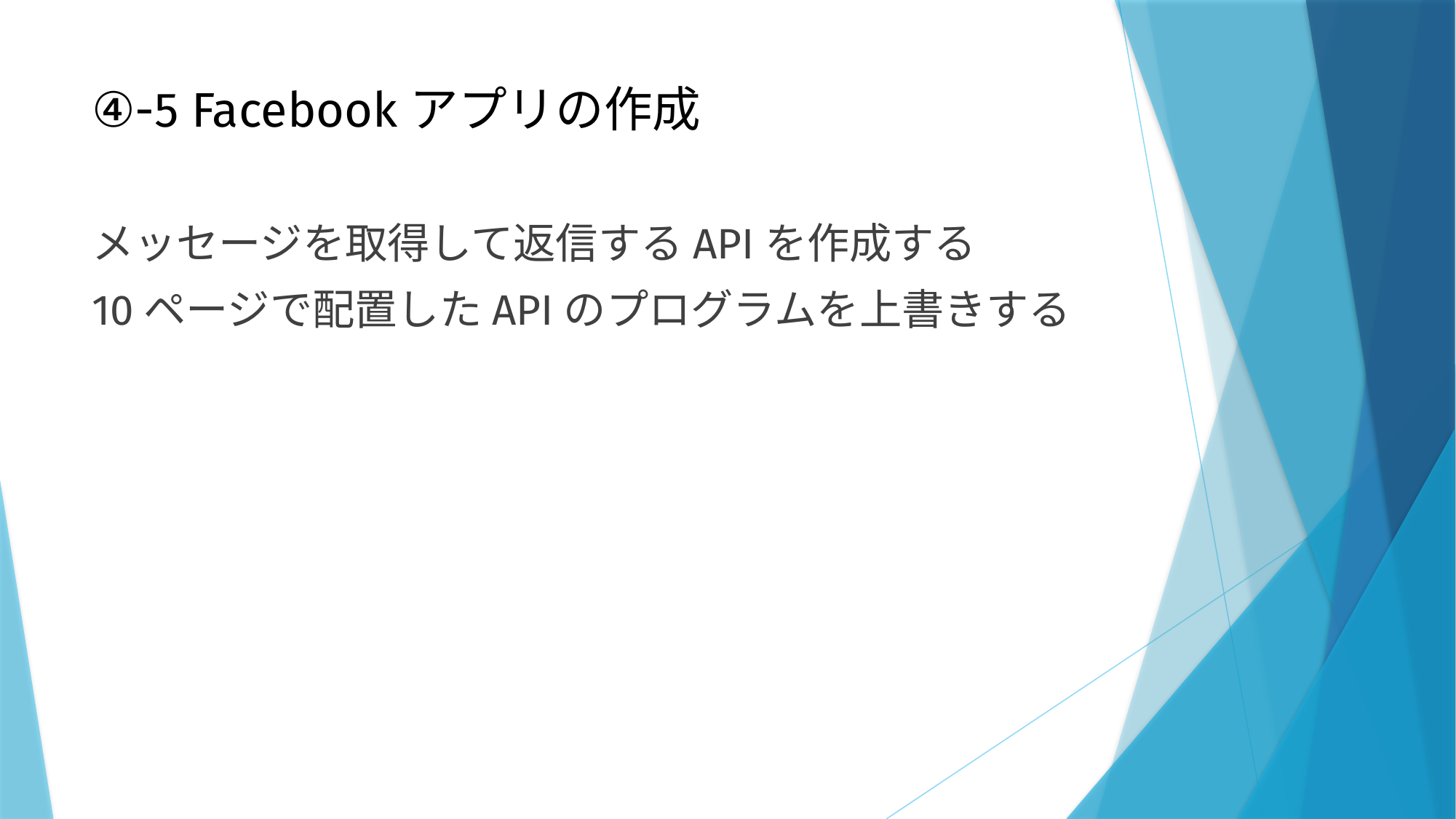

# ④-5 Facebookアプリの作成
メッセージを取得して返信するAPIを作成する
10ページで配置したAPIのプログラムを上書きする